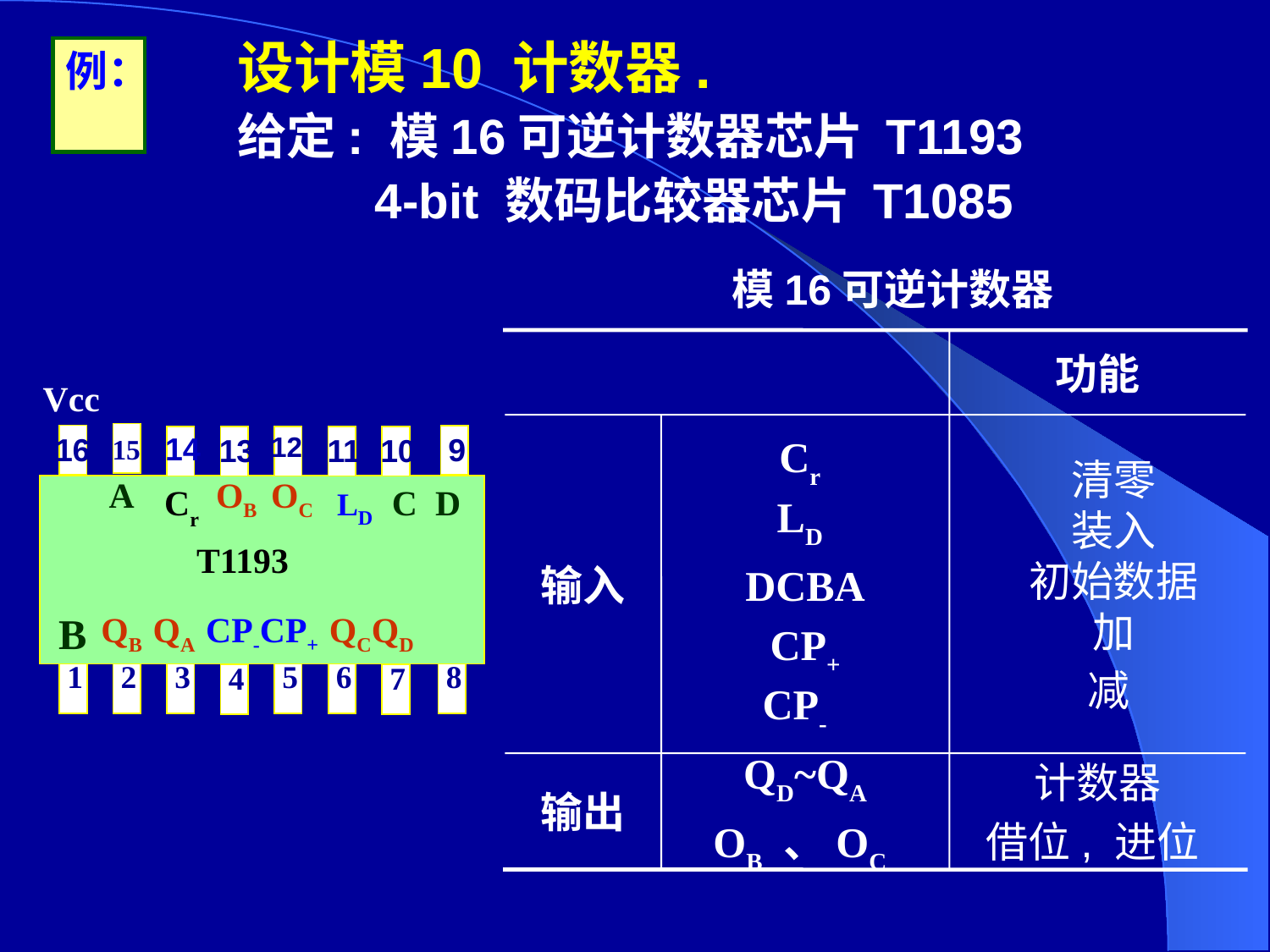

设计模10 计数器.
给定: 模16可逆计数器芯片 T1193
          4-bit 数码比较器芯片 T1085
例：
模16可逆计数器

功能

Vcc

14
12
16

9

13
11
10

15

A                OB  OC
Cr
C  D

LD
T1193
QB QA CP-CP+ QCQD
B
1
2
3
5
6
8
4
7

输入

Cr
LD
DCBA
CP+
CP-

清零
装入
初始数据
加
减
输出

QD~QA
OB 、OC
计数器
借位, 进位